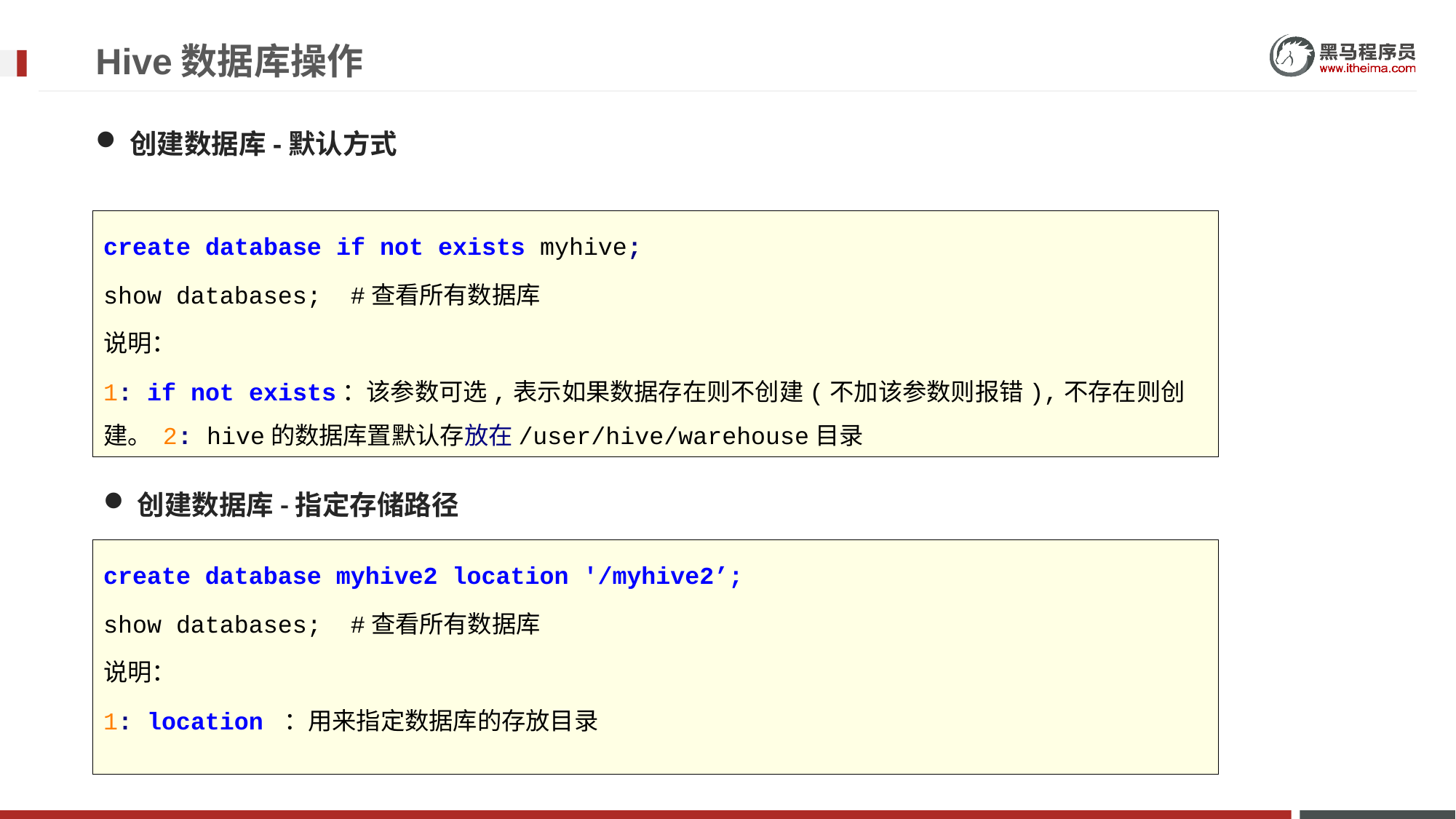

# Hive数据库操作
创建数据库-默认方式
create database if not exists myhive;
show databases;  #查看所有数据库
说明：
1: if not exists：该参数可选,表示如果数据存在则不创建(不加该参数则报错),不存在则创建。 2: hive的数据库置默认存放在/user/hive/warehouse目录
创建数据库-指定存储路径
create database myhive2 location '/myhive2’;
show databases;  #查看所有数据库
说明：
1: location ：用来指定数据库的存放目录